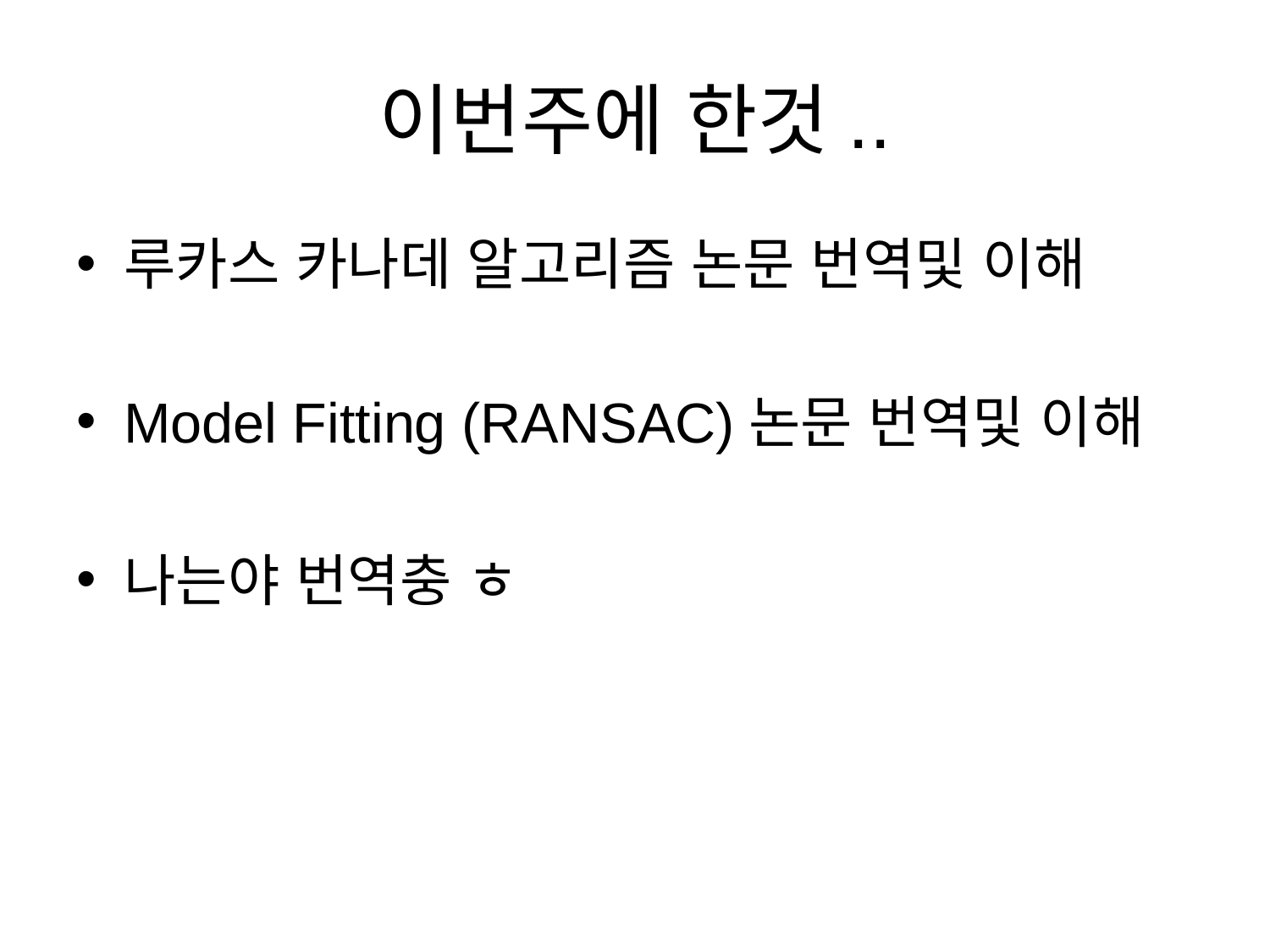

# 이번주에 한것..
루카스 카나데 알고리즘 논문 번역및 이해

Model Fitting (RANSAC)논문 번역및 이해

나는야 번역충 ㅎ